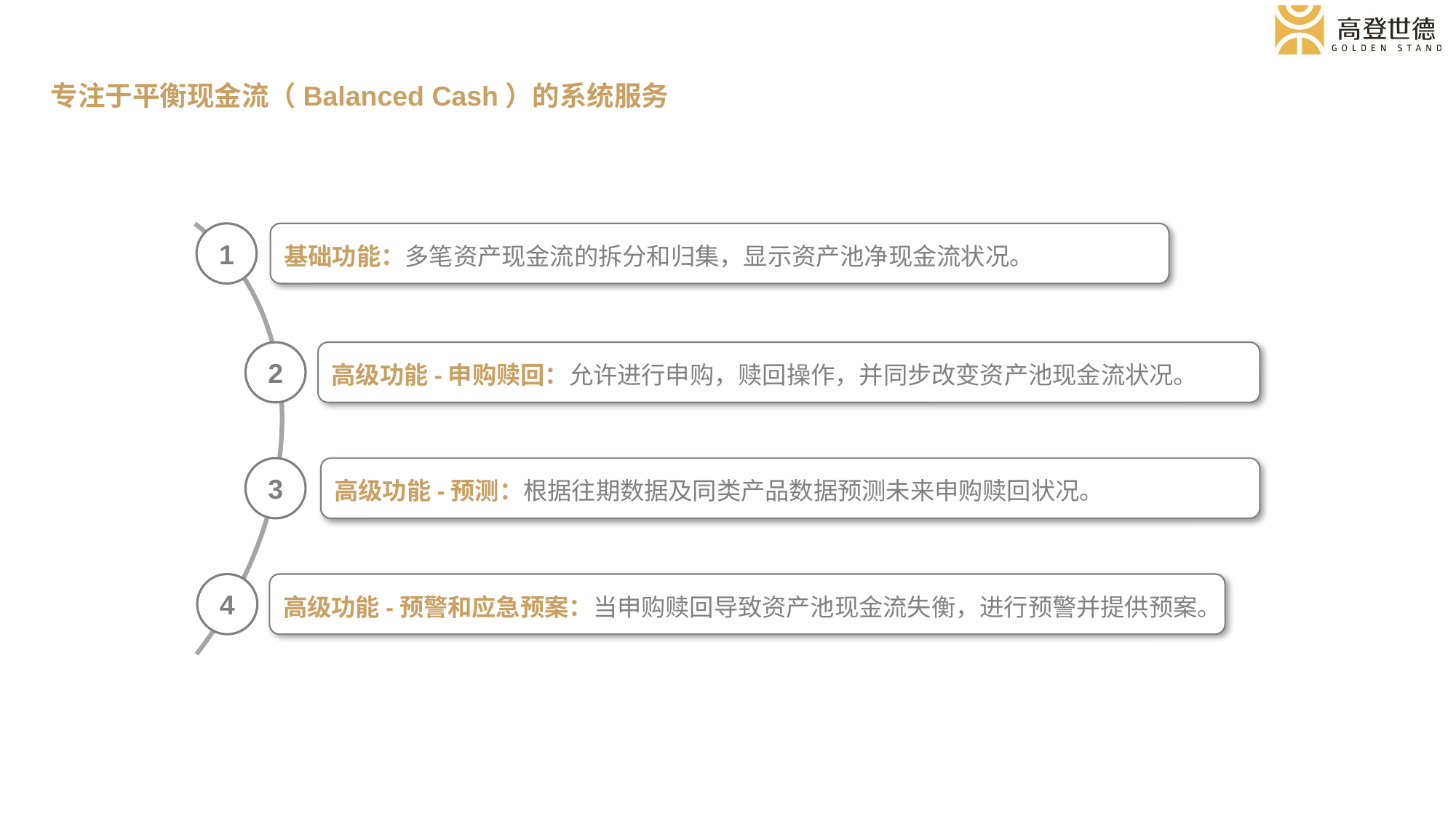

专注于平衡现金流（Balanced Cash）的系统服务

1
基础功能：多笔资产现金流的拆分和归集，显示资产池净现金流状况。
2
高级功能-申购赎回：允许进行申购，赎回操作，并同步改变资产池现金流状况。
3
高级功能-预测：根据往期数据及同类产品数据预测未来申购赎回状况。
4
高级功能-预警和应急预案：当申购赎回导致资产池现金流失衡，进行预警并提供预案。